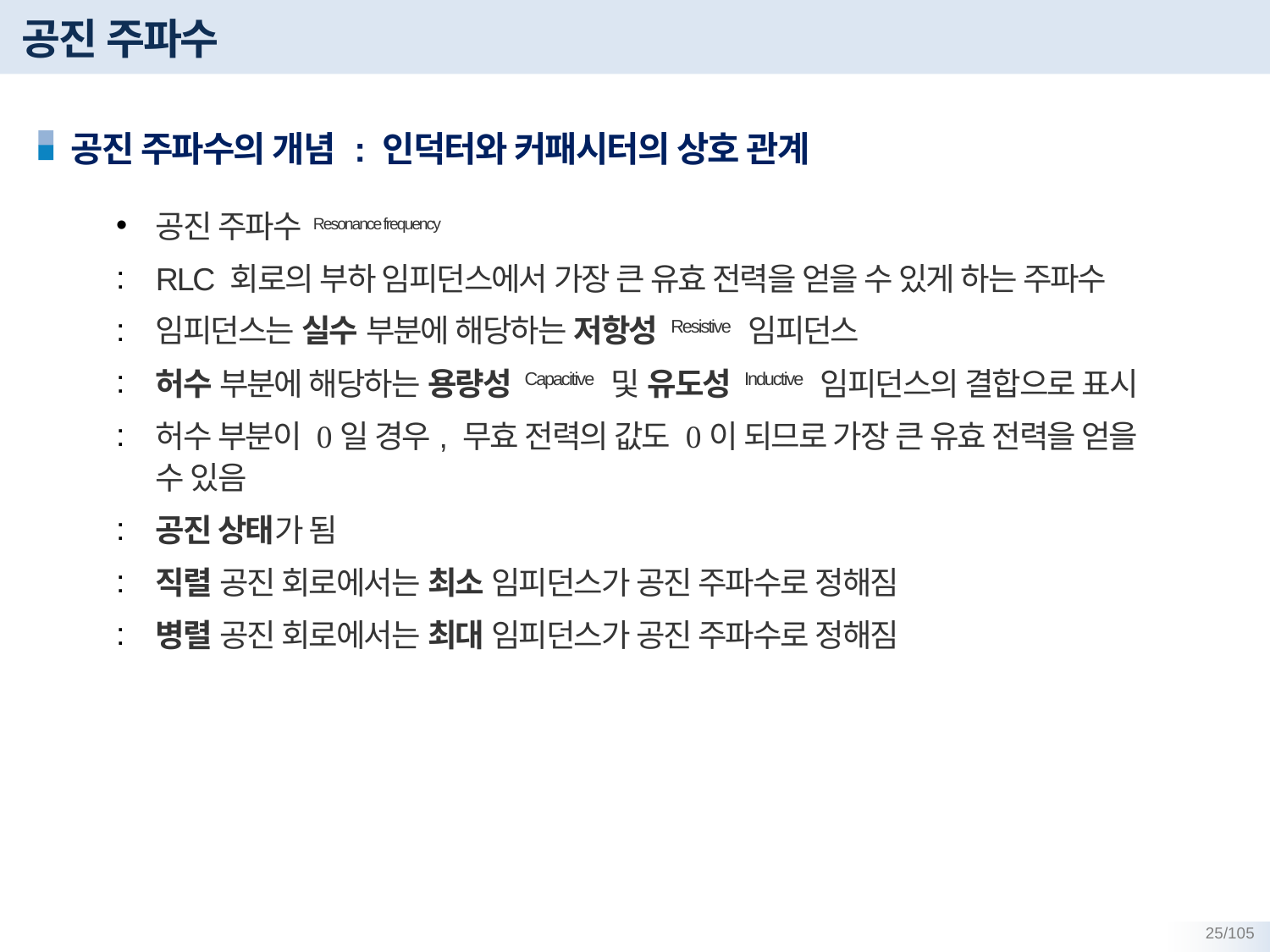

# 공진 주파수
공진 주파수의 개념 : 인덕터와 커패시터의 상호 관계

공진 주파수 Resonance frequency
RLC 회로의 부하 임피던스에서 가장 큰 유효 전력을 얻을 수 있게 하는 주파수
임피던스는 실수 부분에 해당하는 저항성 Resistive 임피던스
허수 부분에 해당하는 용량성 Capacitive 및 유도성 Inductive 임피던스의 결합으로 표시
허수 부분이 0일 경우, 무효 전력의 값도 0이 되므로 가장 큰 유효 전력을 얻을 수 있음
공진 상태가 됨
직렬 공진 회로에서는 최소 임피던스가 공진 주파수로 정해짐
병렬 공진 회로에서는 최대 임피던스가 공진 주파수로 정해짐